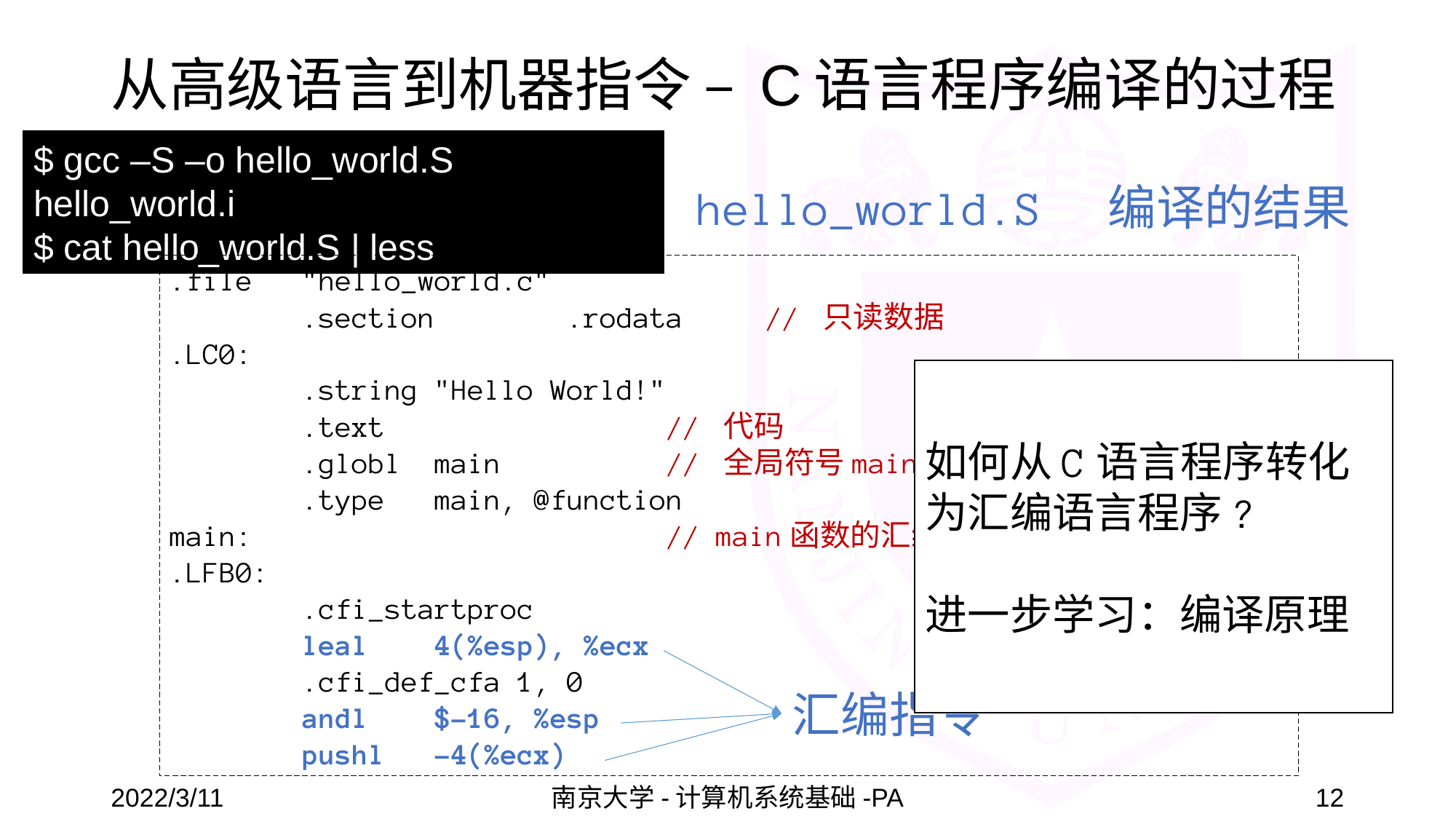

# 从高级语言到机器指令 – C语言程序编译的过程
$ gcc –S –o hello_world.S hello_world.i
$ cat hello_world.S | less
hello_world.S  编译的结果
.file   "hello_world.c"
        .section        .rodata     // 只读数据
.LC0:
        .string "Hello World!"
        .text                 // 代码
        .globl  main          // 全局符号main
        .type   main, @function
main:                         // main函数的汇编代码从这里开始
.LFB0:
        .cfi_startproc
        leal    4(%esp), %ecx
        .cfi_def_cfa 1, 0
        andl    $-16, %esp
        pushl   -4(%ecx)
如何从C语言程序转化为汇编语言程序?

进一步学习：编译原理
汇编指令
2022/3/11
南京大学-计算机系统基础-PA
12